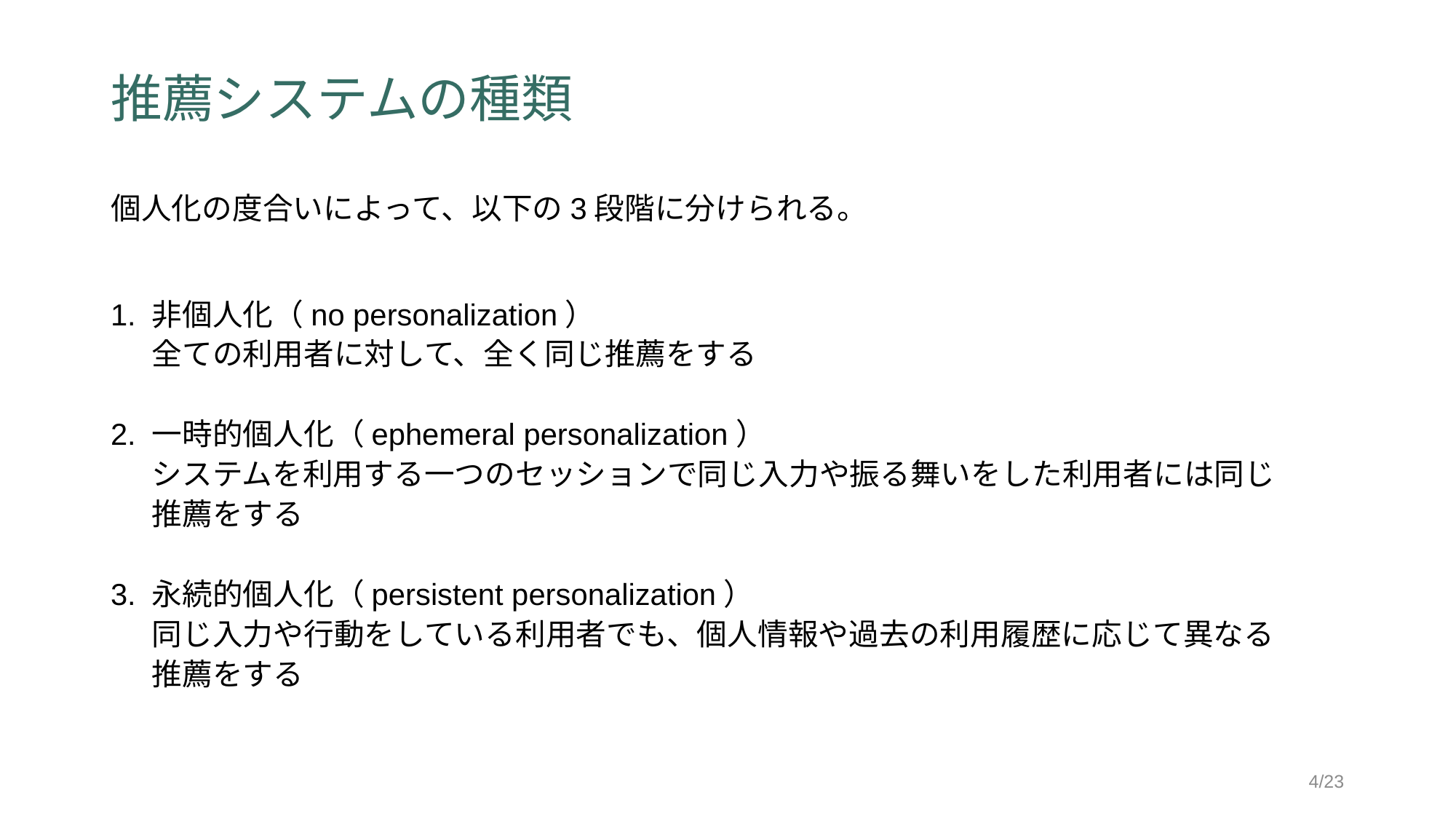

# 推薦システムの種類
個人化の度合いによって、以下の3段階に分けられる。
非個人化（no personalization）
全ての利用者に対して、全く同じ推薦をする

一時的個人化（ephemeral personalization）
システムを利用する一つのセッションで同じ入力や振る舞いをした利用者には同じ推薦をする

永続的個人化（persistent personalization）
同じ入力や行動をしている利用者でも、個人情報や過去の利用履歴に応じて異なる推薦をする

4/23